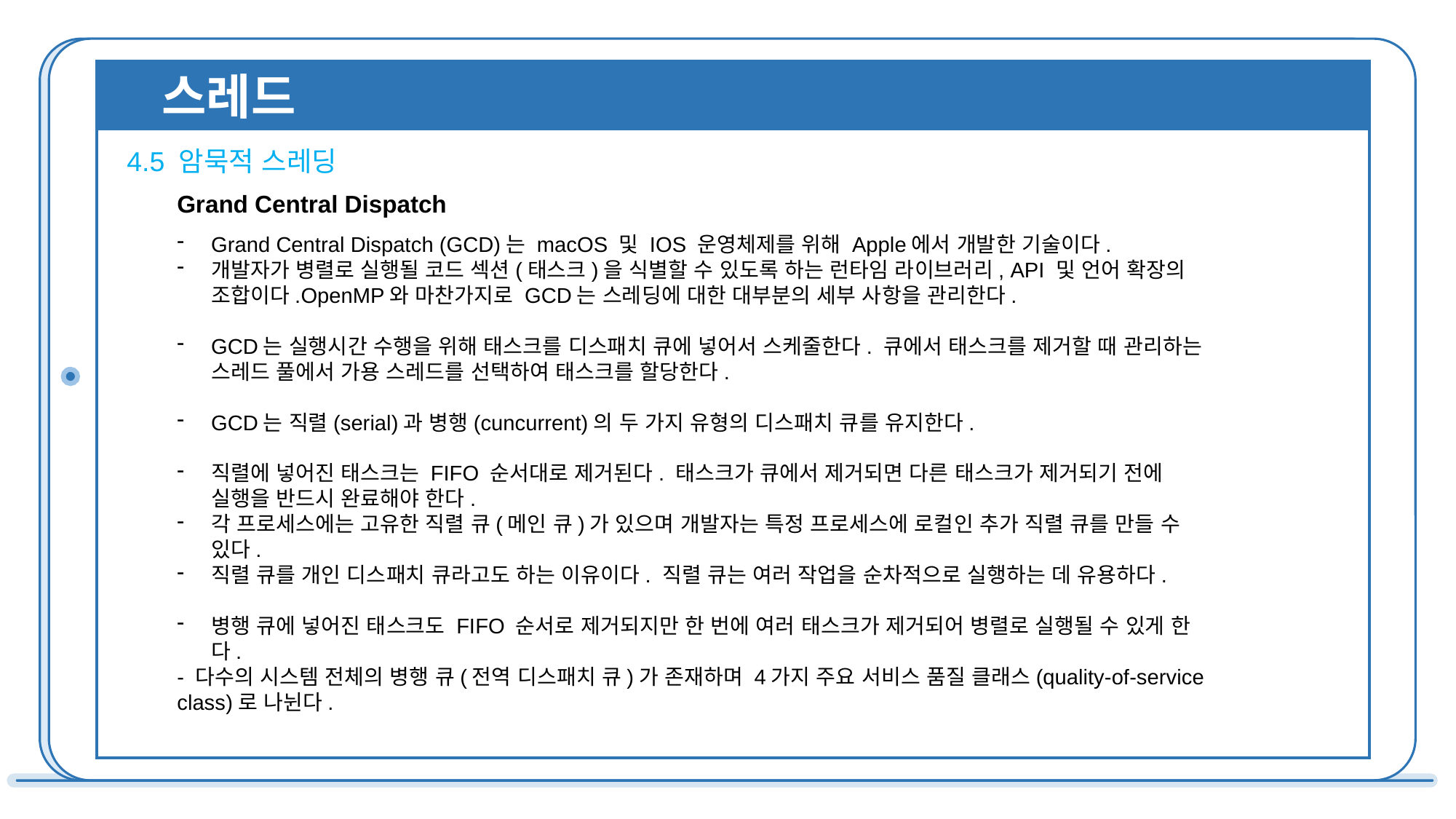

스레드

4.5 암묵적 스레딩
Grand Central Dispatch
Grand Central Dispatch (GCD)는 macOS 및 IOS 운영체제를 위해 Apple에서 개발한 기술이다.
개발자가 병렬로 실행될 코드 섹션(태스크)을 식별할 수 있도록 하는 런타임 라이브러리, API 및 언어 확장의 조합이다.OpenMP와 마찬가지로 GCD는 스레딩에 대한 대부분의 세부 사항을 관리한다.

GCD는 실행시간 수행을 위해 태스크를 디스패치 큐에 넣어서 스케줄한다. 큐에서 태스크를 제거할 때 관리하는 스레드 풀에서 가용 스레드를 선택하여 태스크를 할당한다.

GCD는 직렬(serial)과 병행(cuncurrent)의 두 가지 유형의 디스패치 큐를 유지한다.

직렬에 넣어진 태스크는 FIFO 순서대로 제거된다. 태스크가 큐에서 제거되면 다른 태스크가 제거되기 전에 실행을 반드시 완료해야 한다.
각 프로세스에는 고유한 직렬 큐(메인 큐)가 있으며 개발자는 특정 프로세스에 로컬인 추가 직렬 큐를 만들 수 있다.
직렬 큐를 개인 디스패치 큐라고도 하는 이유이다. 직렬 큐는 여러 작업을 순차적으로 실행하는 데 유용하다.

병행 큐에 넣어진 태스크도 FIFO 순서로 제거되지만 한 번에 여러 태스크가 제거되어 병렬로 실행될 수 있게 한다.
- 다수의 시스템 전체의 병행 큐(전역 디스패치 큐)가 존재하며 4가지 주요 서비스 품질 클래스(quality-of-service class)로 나뉜다.